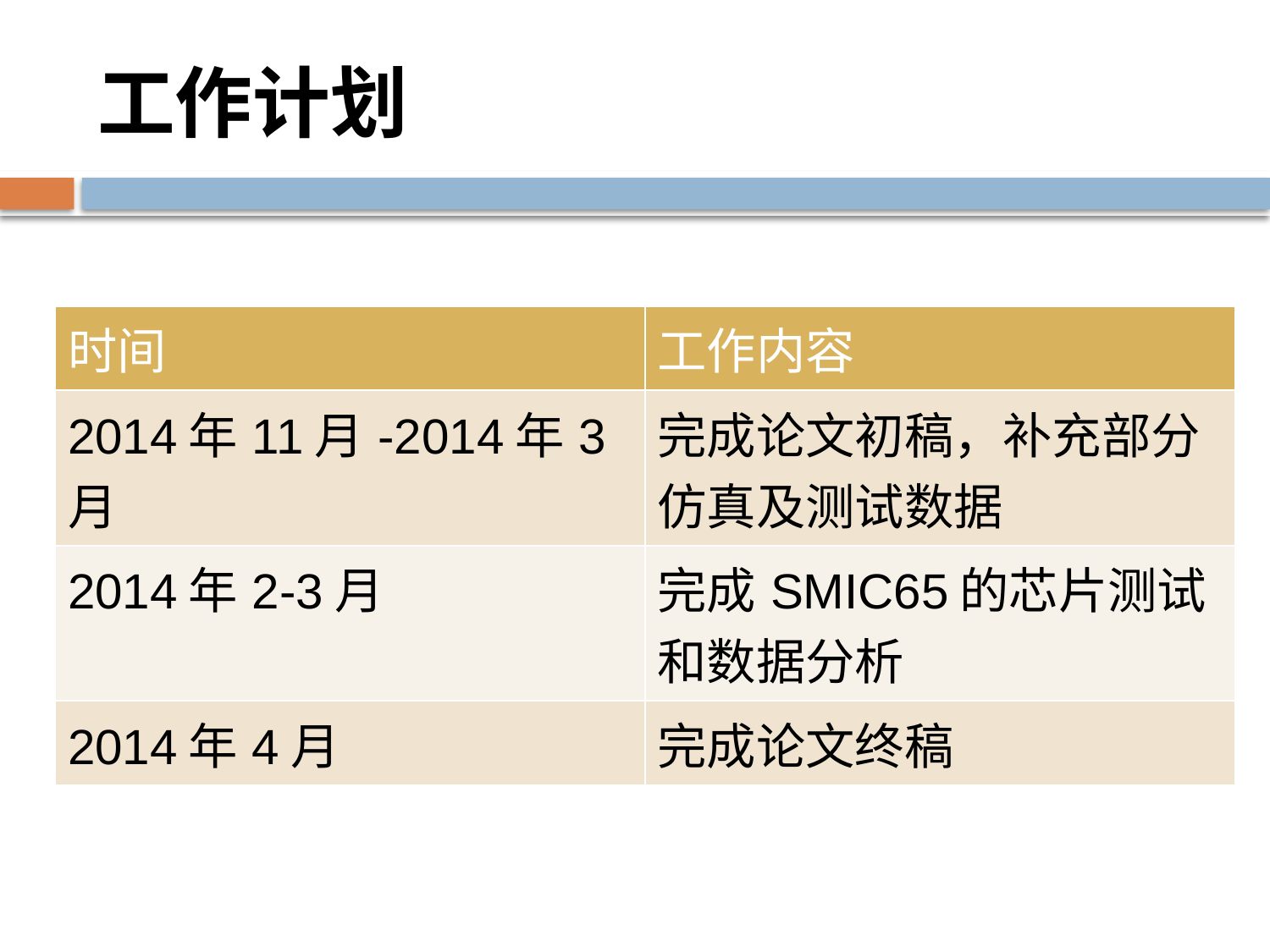

# 工作计划
| 时间 | 工作内容 |
| --- | --- |
| 2014年11月-2014年3月 | 完成论文初稿，补充部分仿真及测试数据 |
| 2014年2-3月 | 完成SMIC65的芯片测试和数据分析 |
| 2014年4月 | 完成论文终稿 |